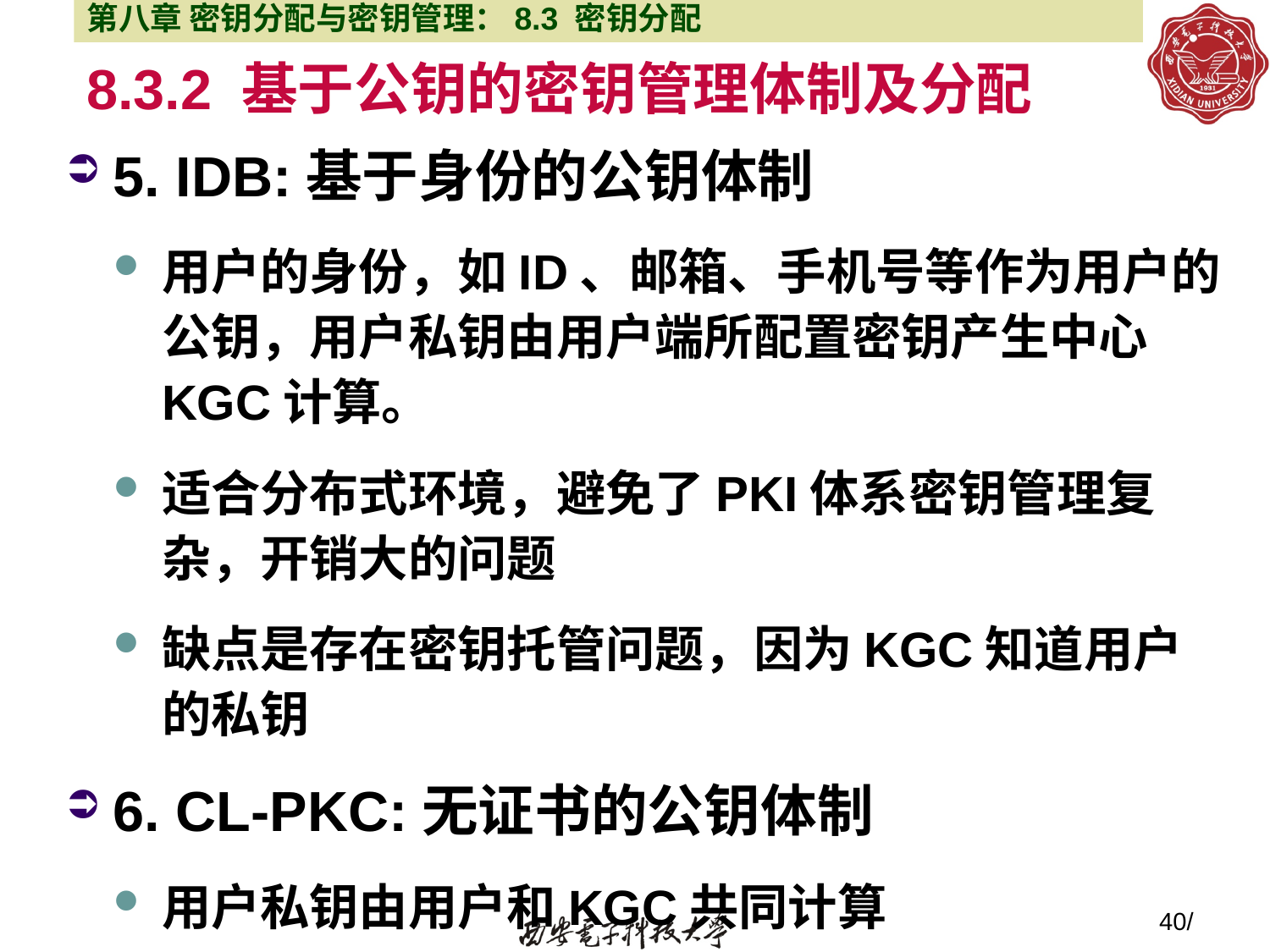

第八章 密钥分配与密钥管理：8.3 密钥分配
# 8.3.2 基于公钥的密钥管理体制及分配
5. IDB:基于身份的公钥体制
用户的身份，如ID、邮箱、手机号等作为用户的公钥，用户私钥由用户端所配置密钥产生中心KGC计算。
适合分布式环境，避免了PKI体系密钥管理复杂，开销大的问题
缺点是存在密钥托管问题，因为KGC知道用户的私钥
6. CL-PKC:无证书的公钥体制
用户私钥由用户和KGC共同计算
公钥由用户产生，并在加密或认证中携带
可以有效解决密钥托管问题，公钥算法需要重新设计
40/